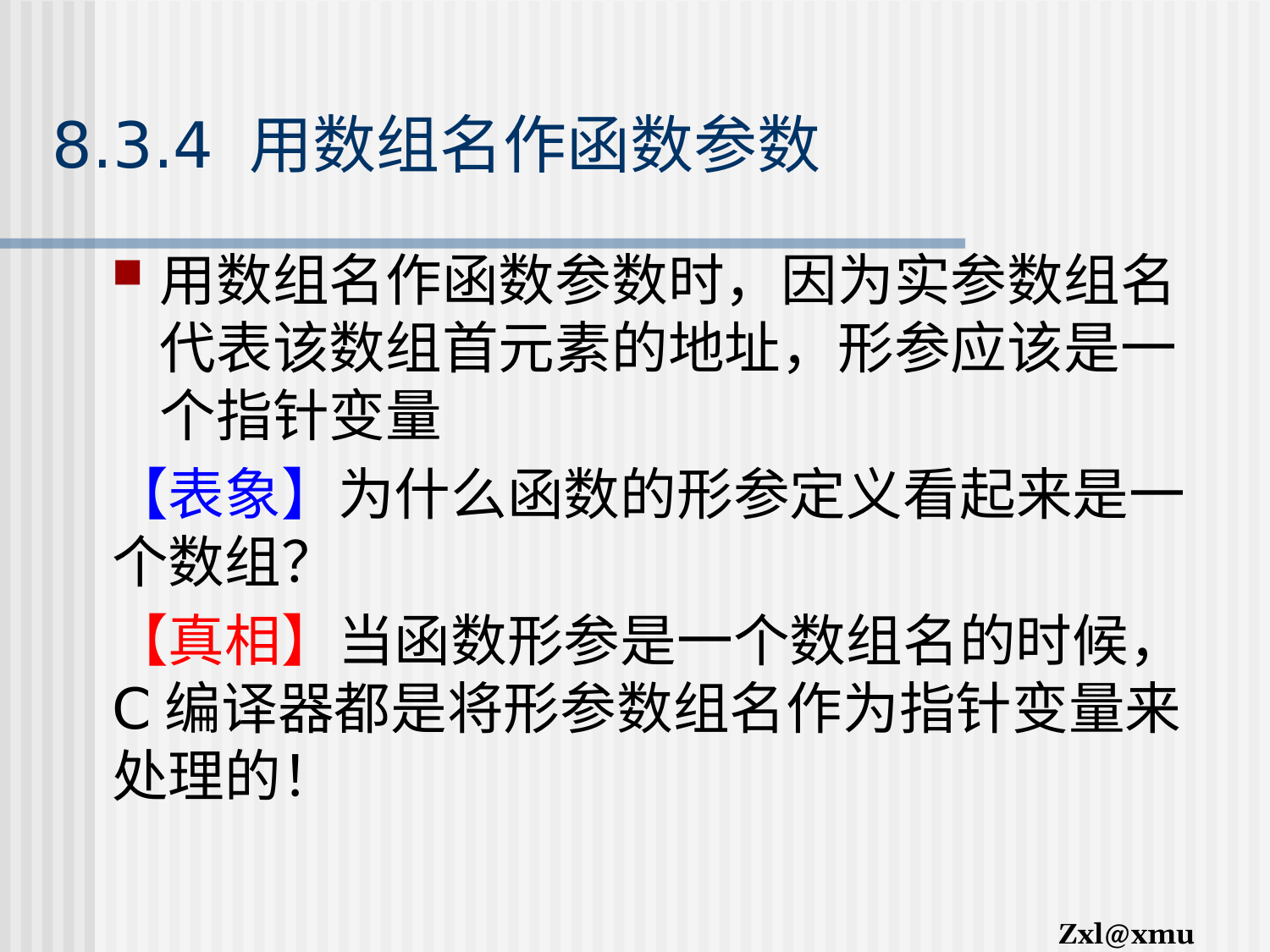

# 8.3.4 用数组名作函数参数
用数组名作函数参数时，因为实参数组名代表该数组首元素的地址，形参应该是一个指针变量
【表象】为什么函数的形参定义看起来是一个数组？
【真相】当函数形参是一个数组名的时候，C编译器都是将形参数组名作为指针变量来处理的！